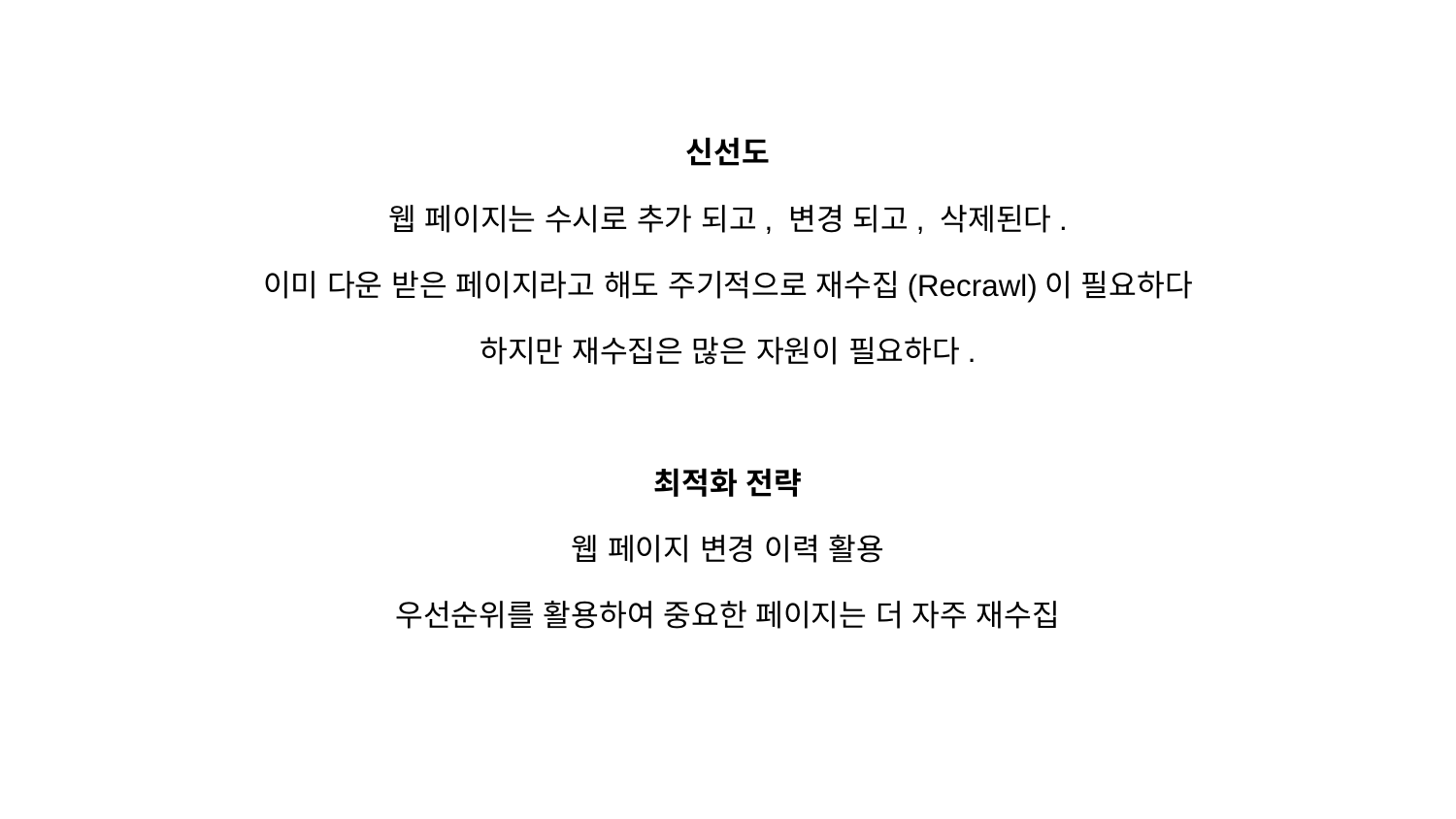

신선도
웹 페이지는 수시로 추가 되고, 변경 되고, 삭제된다.
이미 다운 받은 페이지라고 해도 주기적으로 재수집(Recrawl)이 필요하다
하지만 재수집은 많은 자원이 필요하다.

최적화 전략
웹 페이지 변경 이력 활용
우선순위를 활용하여 중요한 페이지는 더 자주 재수집